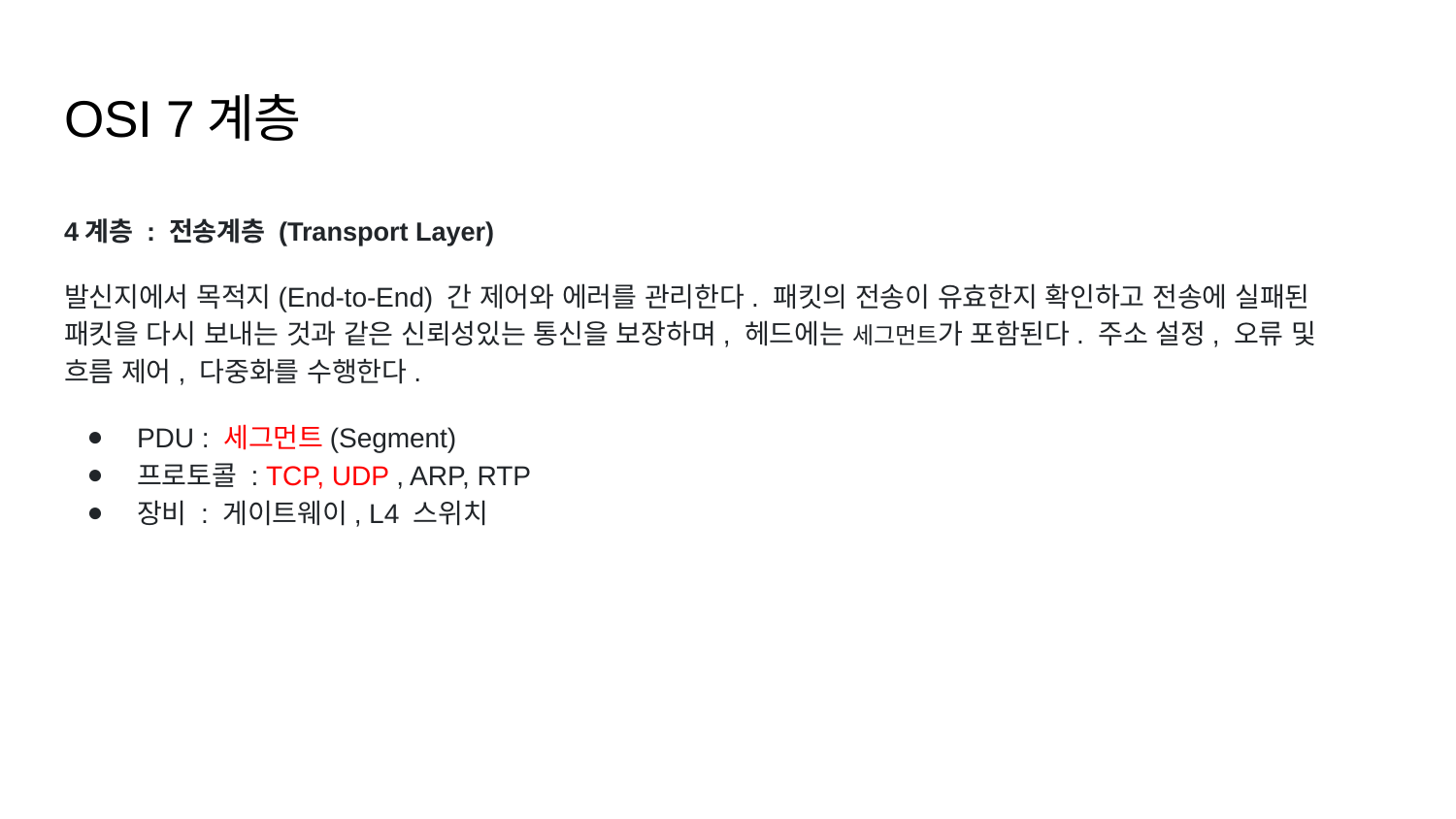

# OSI 7계층
4계층 : 전송계층 (Transport Layer)
발신지에서 목적지(End-to-End) 간 제어와 에러를 관리한다. 패킷의 전송이 유효한지 확인하고 전송에 실패된 패킷을 다시 보내는 것과 같은 신뢰성있는 통신을 보장하며, 헤드에는 세그먼트가 포함된다. 주소 설정, 오류 및 흐름 제어, 다중화를 수행한다.
PDU : 세그먼트(Segment)
프로토콜 : TCP, UDP , ARP, RTP
장비 : 게이트웨이, L4 스위치